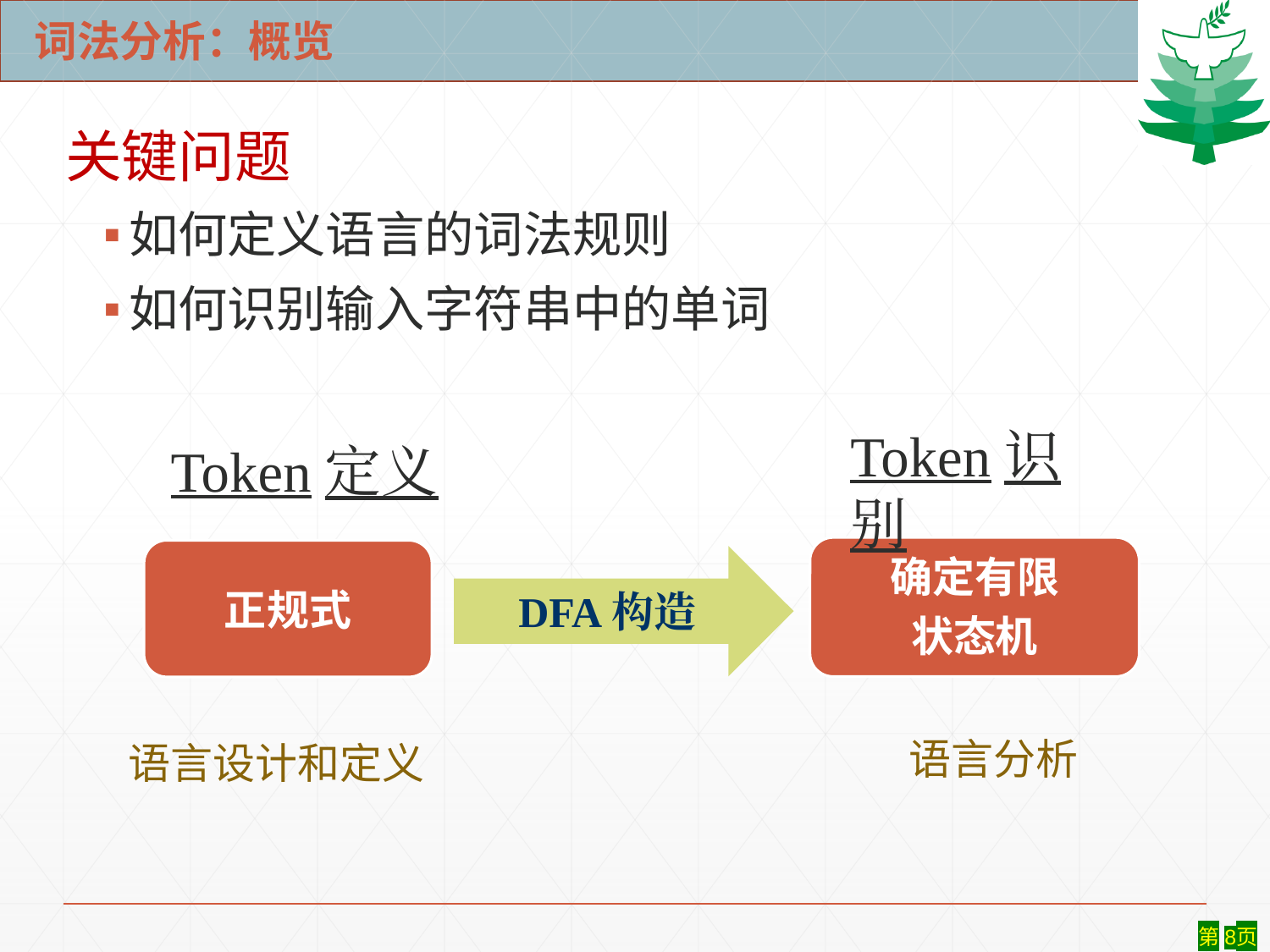

# 词法分析：概览
关键问题
如何定义语言的词法规则
如何识别输入字符串中的单词

Token识别
Token定义
确定有限
状态机
正规式
DFA构造
语言分析
语言设计和定义